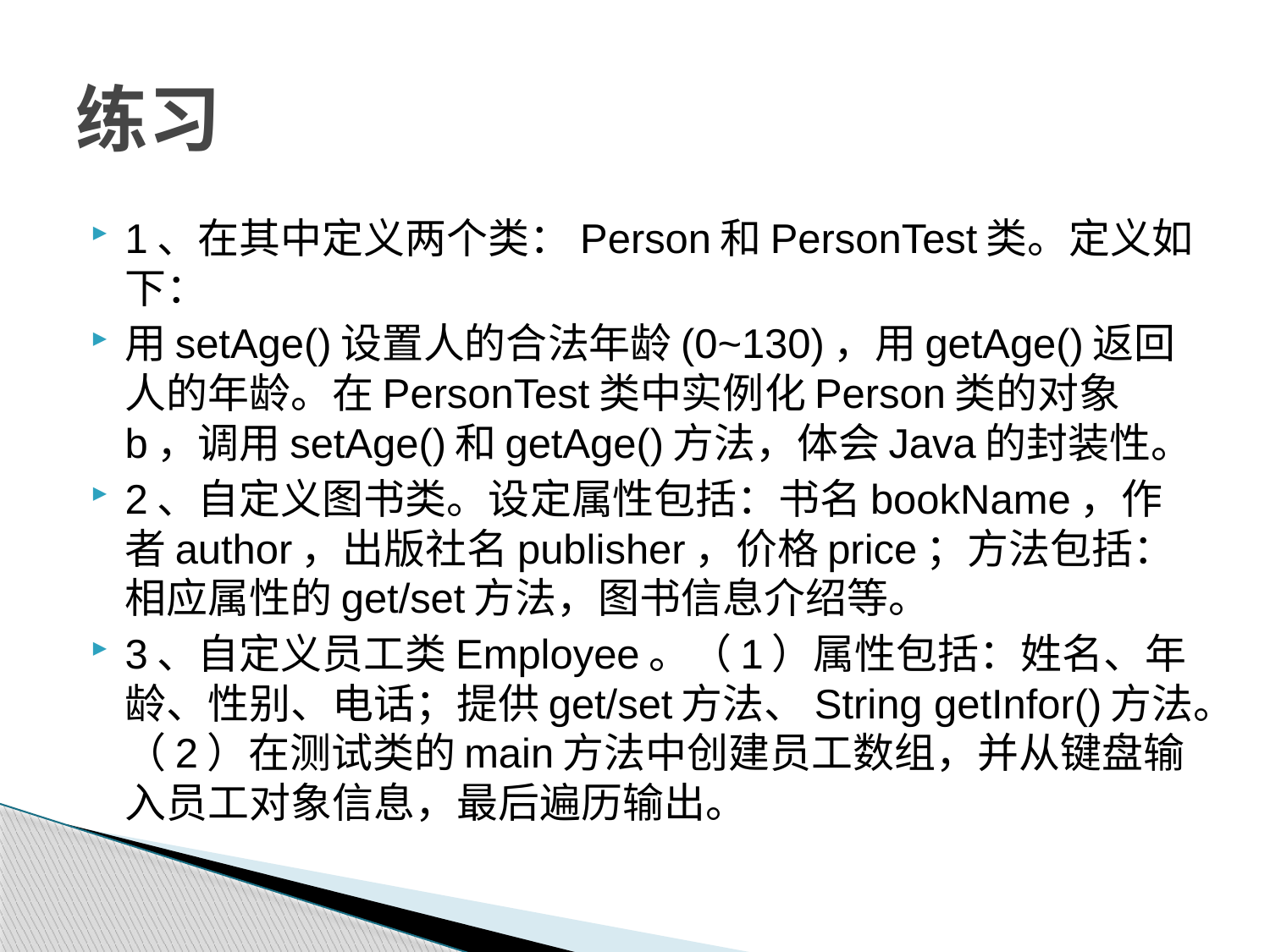

# 练习
1、在其中定义两个类：Person和PersonTest类。定义如下：
用setAge()设置人的合法年龄(0~130)，用getAge()返回人的年龄。在PersonTest类中实例化Person类的对象b，调用setAge()和getAge()方法，体会Java的封装性。
2、自定义图书类。设定属性包括：书名bookName，作者author，出版社名publisher，价格price；方法包括：相应属性的get/set方法，图书信息介绍等。
3、自定义员工类Employee。（1）属性包括：姓名、年龄、性别、电话；提供get/set方法、String getInfor()方法。（2）在测试类的main方法中创建员工数组，并从键盘输入员工对象信息，最后遍历输出。